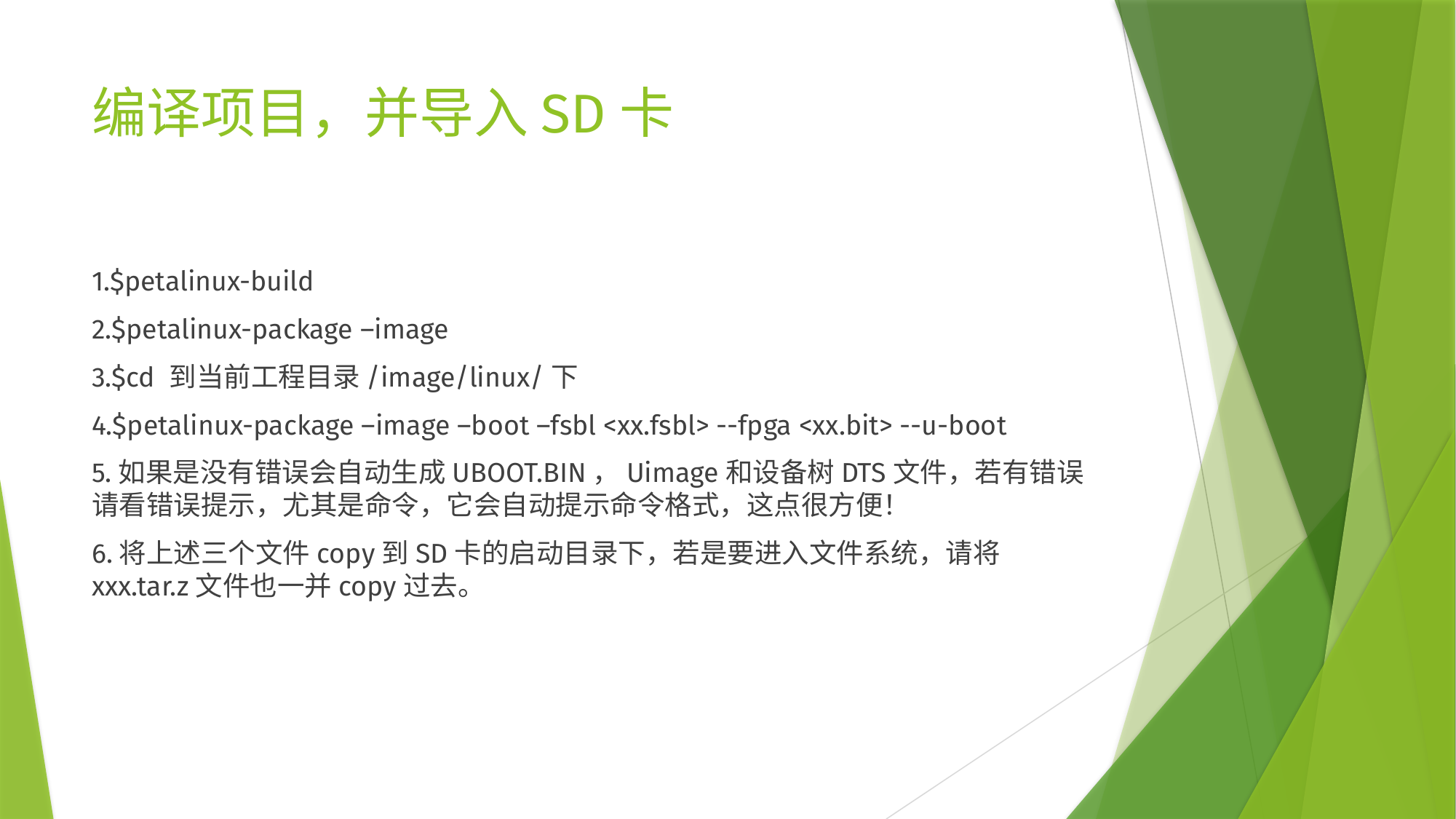

# 编译项目，并导入SD卡
1.$petalinux-build
2.$petalinux-package –image
3.$cd 到当前工程目录/image/linux/下
4.$petalinux-package –image –boot –fsbl <xx.fsbl> --fpga <xx.bit> --u-boot
5.如果是没有错误会自动生成UBOOT.BIN，Uimage和设备树DTS文件，若有错误请看错误提示，尤其是命令，它会自动提示命令格式，这点很方便！
6.将上述三个文件copy到SD卡的启动目录下，若是要进入文件系统，请将xxx.tar.z文件也一并copy过去。